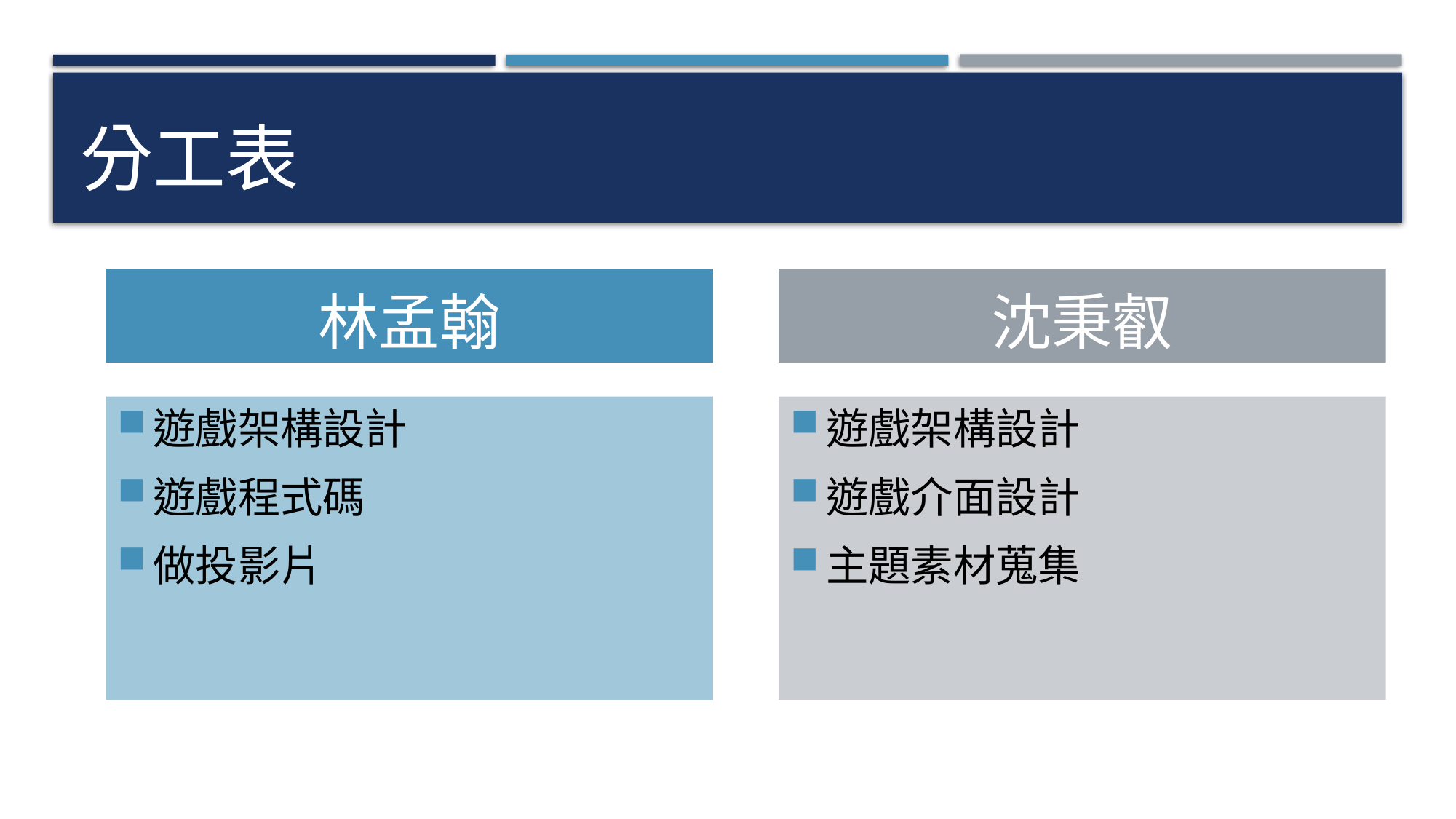

# 分工表
林孟翰
沈秉叡
遊戲架構設計
遊戲程式碼
做投影片
遊戲架構設計
遊戲介面設計
主題素材蒐集